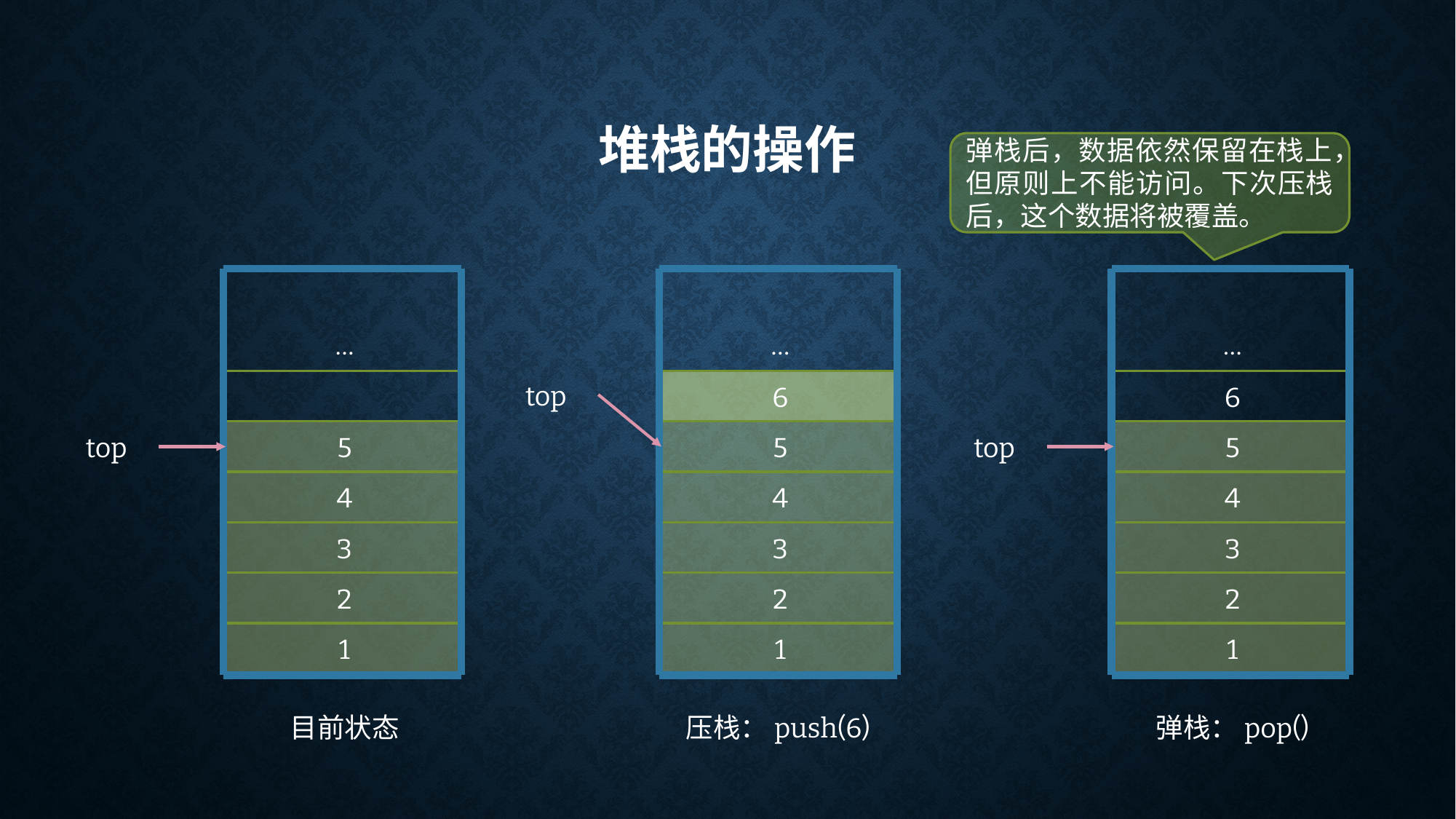

# 堆栈的操作
弹栈后，数据依然保留在栈上，但原则上不能访问。下次压栈后，这个数据将被覆盖。
…
…
…
top

6
6
top
5
5
top
5
4
4
4
3
3
3
2
2
2
1
1
1
目前状态
压栈：push(6)
弹栈：pop()